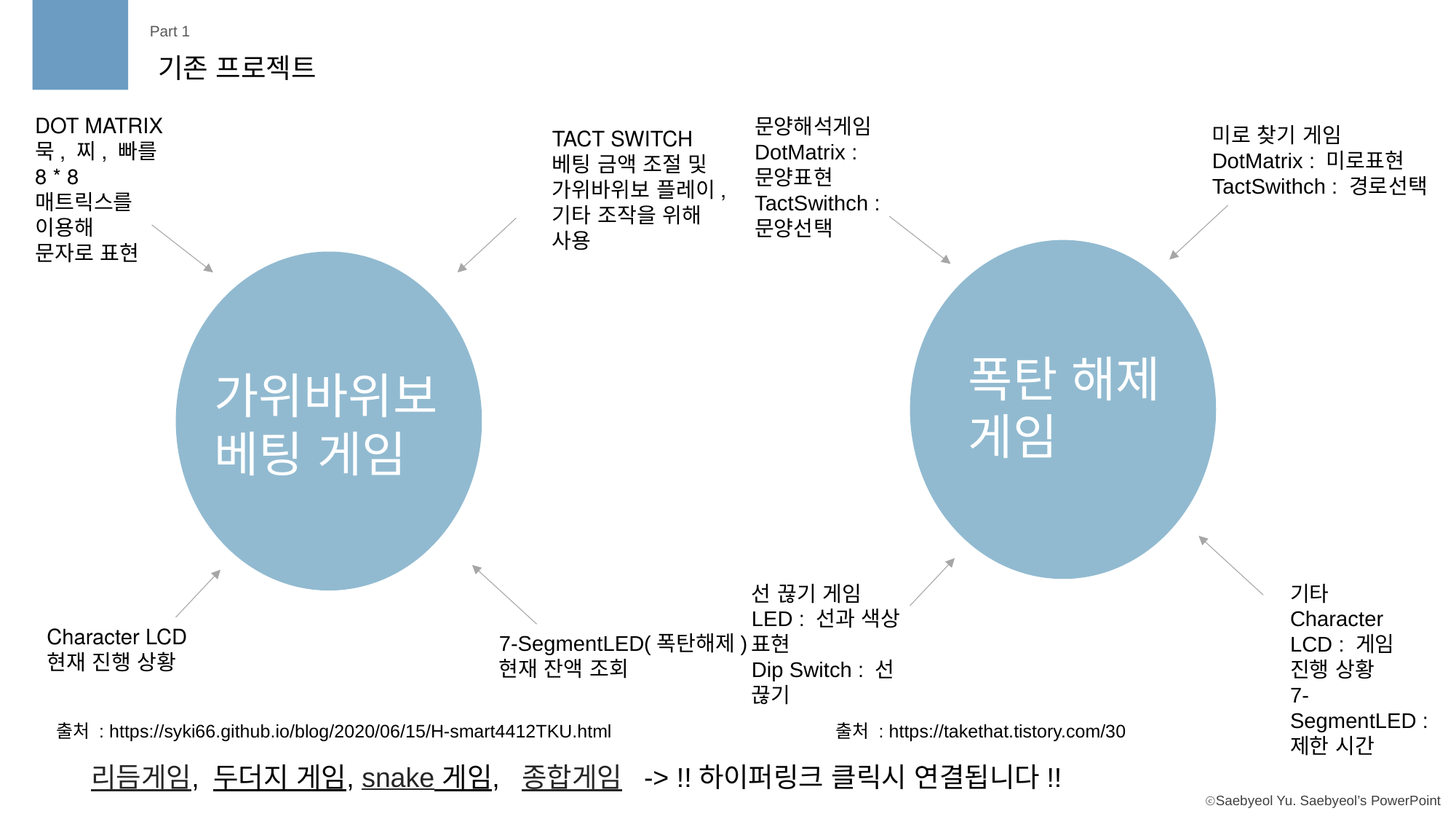

Part 1
기존 프로젝트
DOT MATRIX
묵, 찌, 빠를
8 * 8 매트릭스를
이용해
문자로 표현
문양해석게임
DotMatrix : 문양표현
TactSwithch : 문양선택
미로 찾기 게임
DotMatrix : 미로표현
TactSwithch : 경로선택
TACT SWITCH
베팅 금액 조절 및
가위바위보 플레이,
기타 조작을 위해
사용

폭탄 해제
게임
가위바위보
베팅 게임
기타
Character LCD : 게임 진행 상황
7-SegmentLED : 제한 시간
선 끊기 게임
LED : 선과 색상 표현
Dip Switch : 선 끊기
Character LCD
현재 진행 상황
7-SegmentLED(폭탄해제)
현재 잔액 조회
출처 : https://syki66.github.io/blog/2020/06/15/H-smart4412TKU.html
출처 : https://takethat.tistory.com/30
리듬게임, 두더지 게임, snake 게임,  종합게임  -> !!하이퍼링크 클릭시 연결됩니다!!